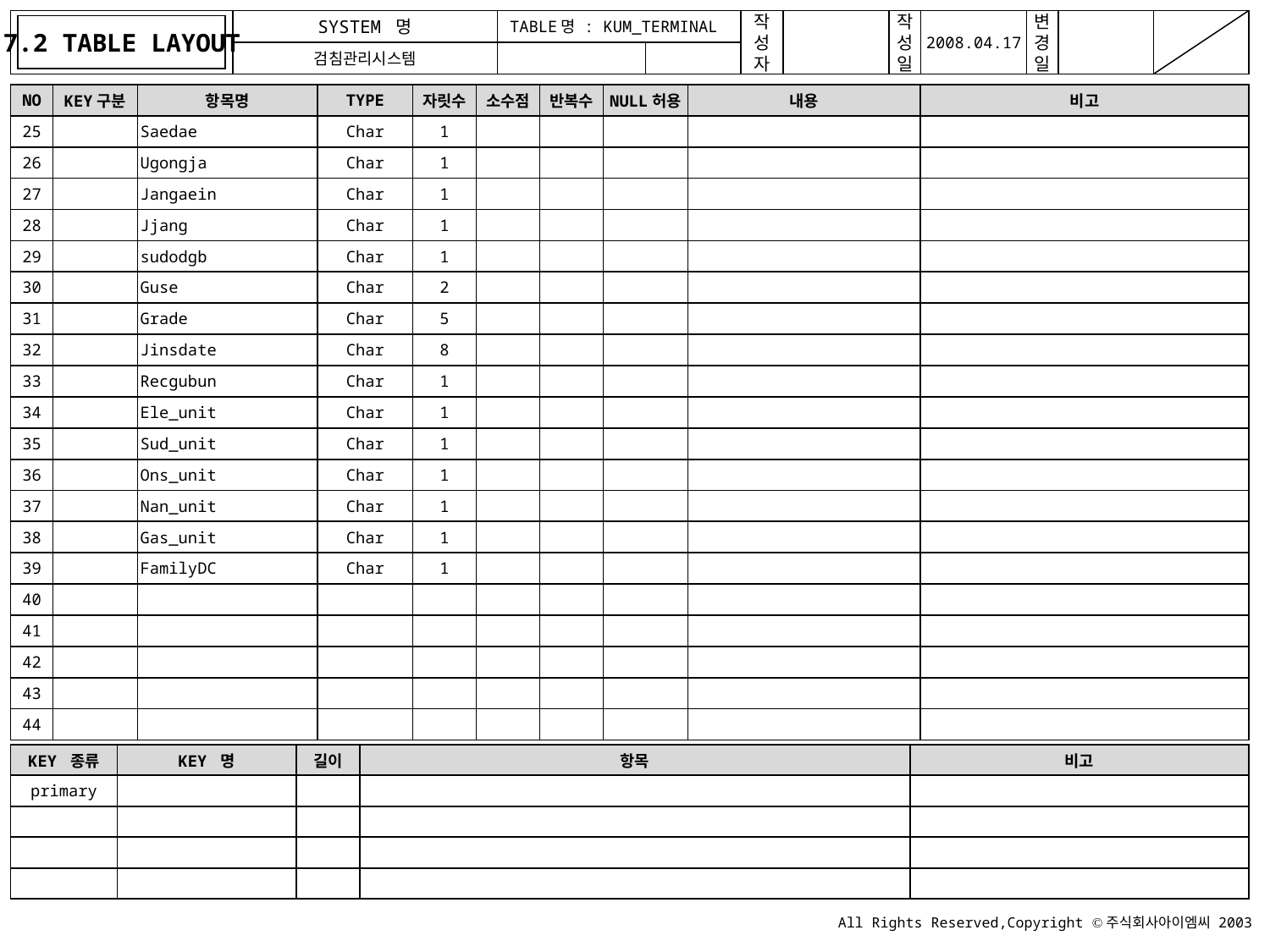

7.2 TABLE LAYOUT
TABLE명 : KUM_TERMINAL
| NO | KEY구분 | 항목명 | TYPE | 자릿수 | 소수점 | 반복수 | NULL허용 | 내용 | 비고 |
| --- | --- | --- | --- | --- | --- | --- | --- | --- | --- |
| 25 |  | Saedae | Char | 1 |  |  |  |  |  |
| 26 |  | Ugongja | Char | 1 |  |  |  |  |  |
| 27 |  | Jangaein | Char | 1 |  |  |  |  |  |
| 28 |  | Jjang | Char | 1 |  |  |  |  |  |
| 29 |  | sudodgb | Char | 1 |  |  |  |  |  |
| 30 |  | Guse | Char | 2 |  |  |  |  |  |
| 31 |  | Grade | Char | 5 |  |  |  |  |  |
| 32 |  | Jinsdate | Char | 8 |  |  |  |  |  |
| 33 |  | Recgubun | Char | 1 |  |  |  |  |  |
| 34 |  | Ele\_unit | Char | 1 |  |  |  |  |  |
| 35 |  | Sud\_unit | Char | 1 |  |  |  |  |  |
| 36 |  | Ons\_unit | Char | 1 |  |  |  |  |  |
| 37 |  | Nan\_unit | Char | 1 |  |  |  |  |  |
| 38 |  | Gas\_unit | Char | 1 |  |  |  |  |  |
| 39 |  | FamilyDC | Char | 1 |  |  |  |  |  |
| 40 |  |  |  |  |  |  |  |  |  |
| 41 |  |  |  |  |  |  |  |  |  |
| 42 |  |  |  |  |  |  |  |  |  |
| 43 |  |  |  |  |  |  |  |  |  |
| 44 |  |  |  |  |  |  |  |  |  |
| KEY 종류 | KEY 명 | 길이 | 항목 | 비고 |
| --- | --- | --- | --- | --- |
| primary |  |  |  |  |
|  |  |  |  |  |
|  |  |  |  |  |
|  |  |  |  |  |